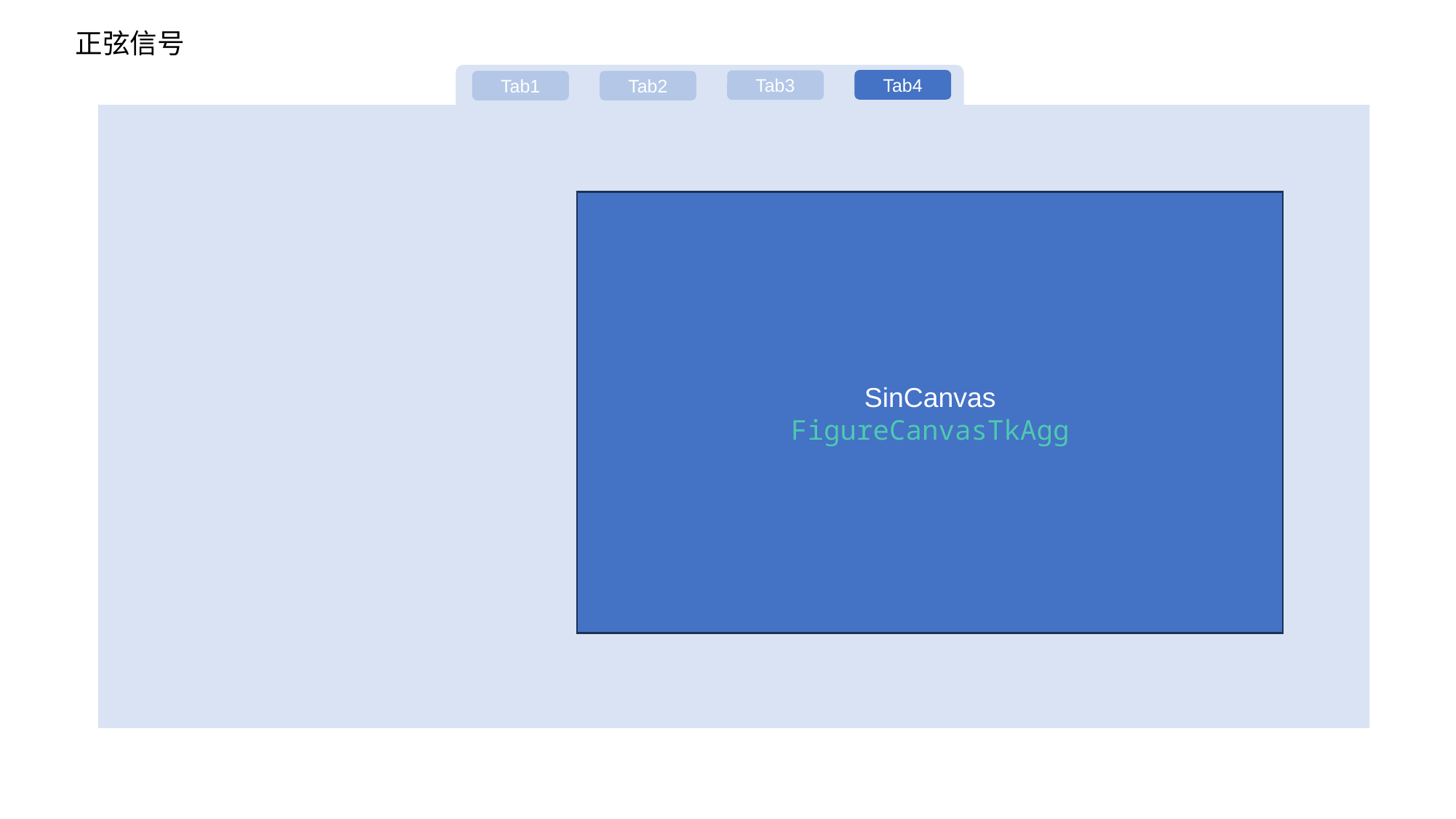

正弦信号

Tab4
Tab3
Tab1
Tab2

SinCanvas
FigureCanvasTkAgg